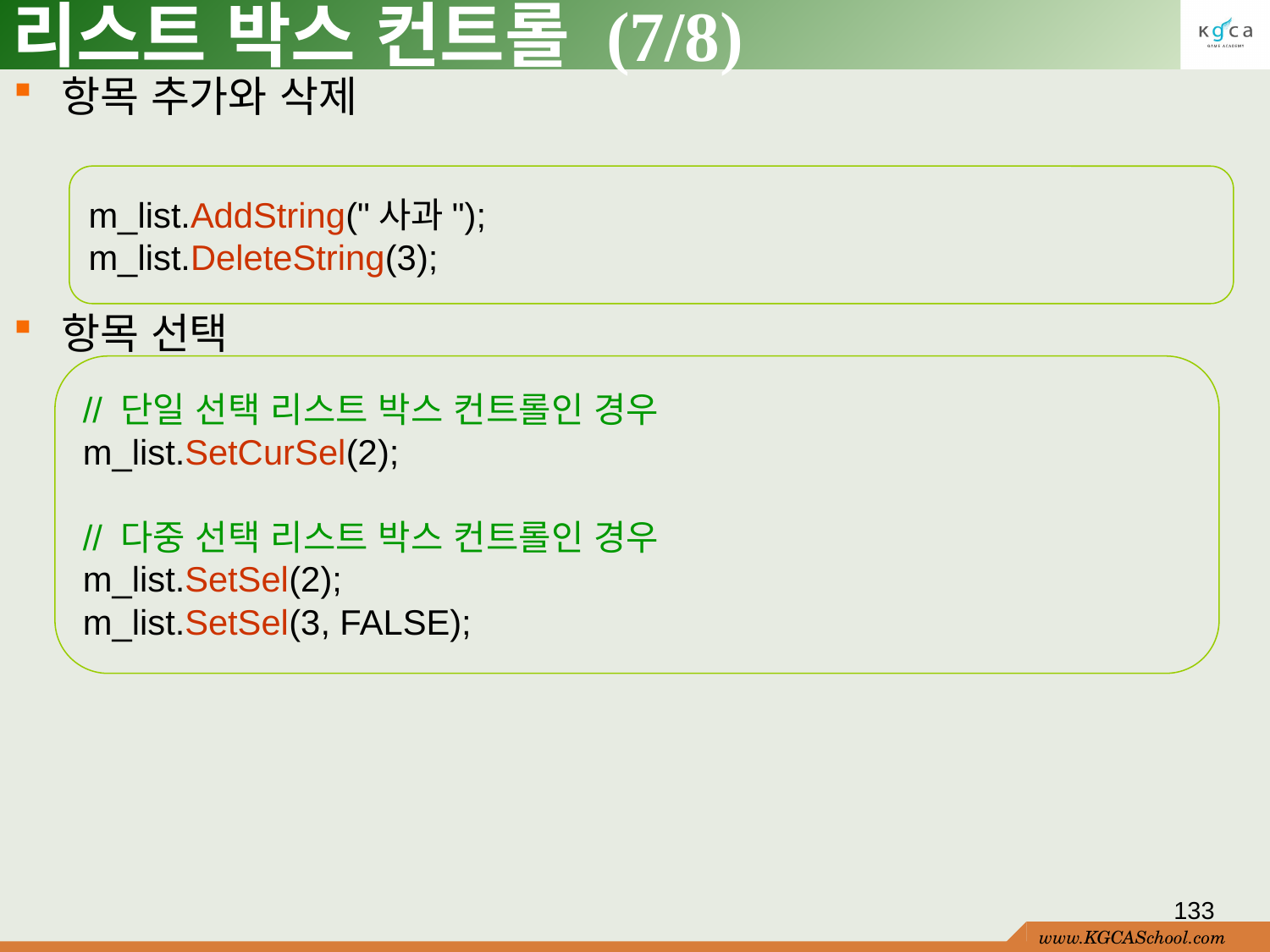

# 리스트 박스 컨트롤 (7/8)
항목 추가와 삭제

항목 선택
m_list.AddString("사과");
m_list.DeleteString(3);
// 단일 선택 리스트 박스 컨트롤인 경우
m_list.SetCurSel(2);

// 다중 선택 리스트 박스 컨트롤인 경우
m_list.SetSel(2);
m_list.SetSel(3, FALSE);
133